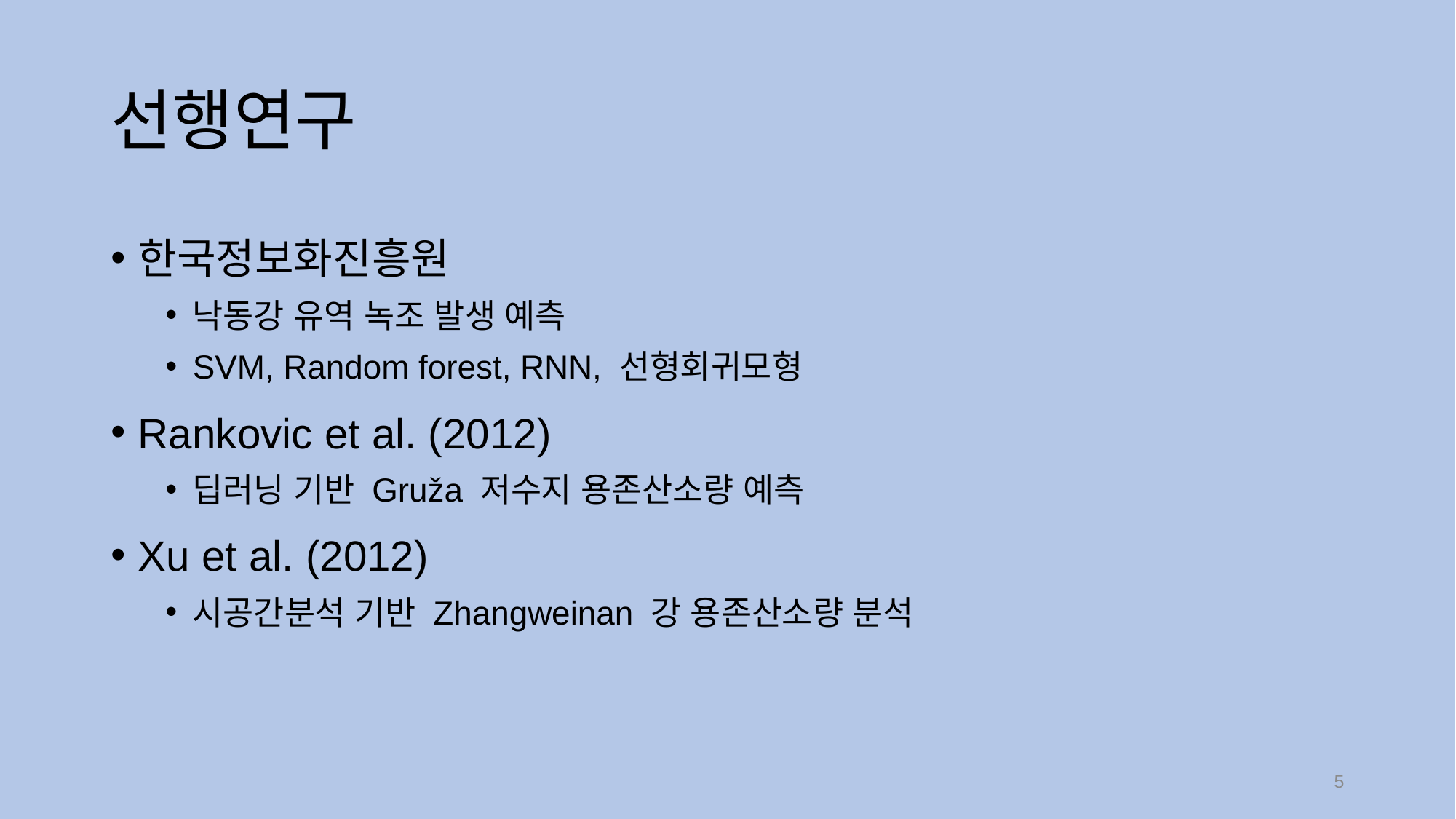

# 선행연구
한국정보화진흥원
낙동강 유역 녹조 발생 예측
SVM, Random forest, RNN, 선형회귀모형
Rankovic et al. (2012)
딥러닝 기반 Gruža 저수지 용존산소량 예측
Xu et al. (2012)
시공간분석 기반 Zhangweinan 강 용존산소량 분석
5